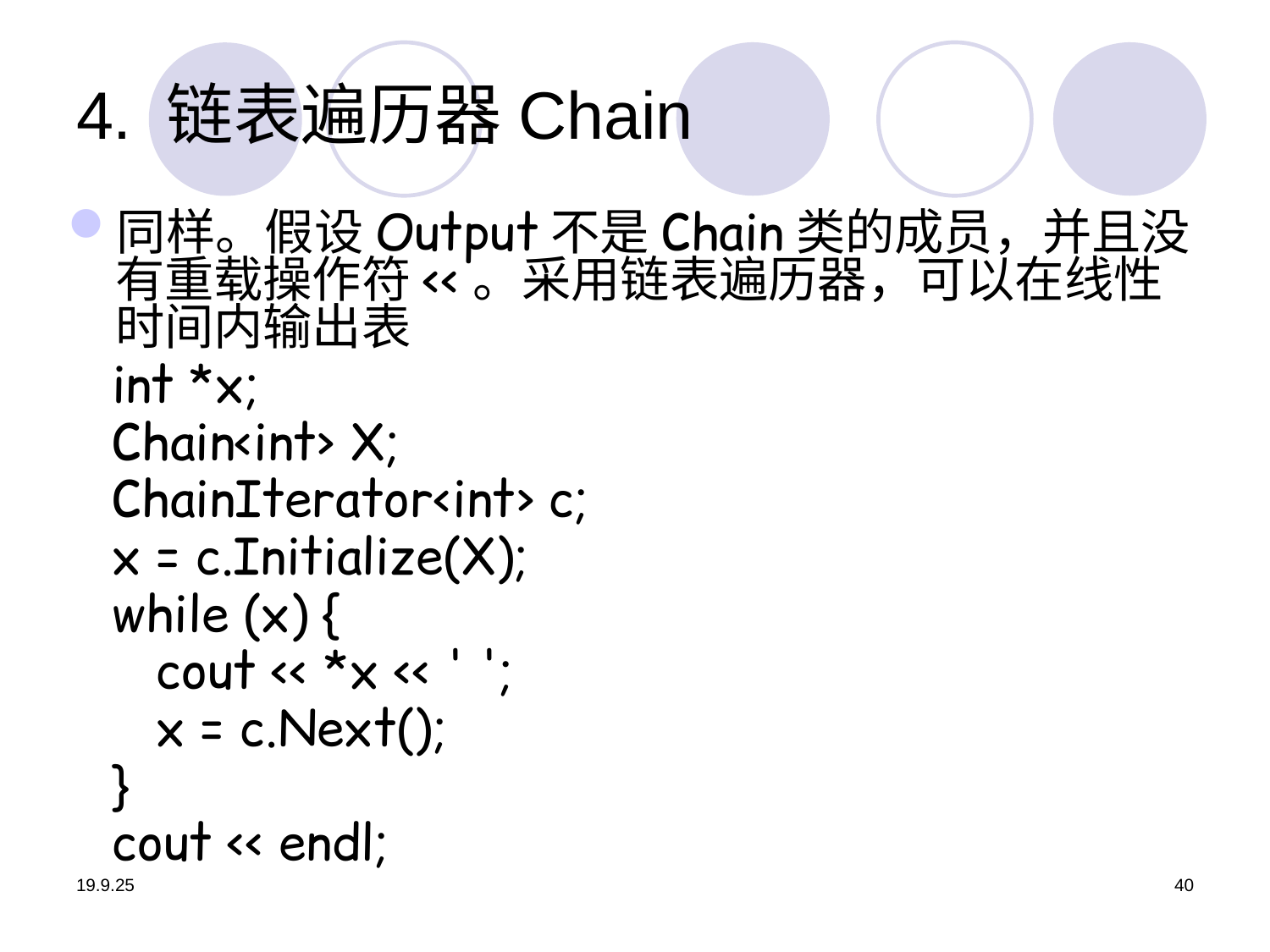

# 4. 链表遍历器Chain
同样。假设Output不是Chain类的成员，并且没有重载操作符<<。采用链表遍历器，可以在线性时间内输出表
   int *x;
   Chain<int> X;
   ChainIterator<int> c;
   x = c.Initialize(X);
   while (x) {
      cout << *x << ' ';
      x = c.Next();
   }
   cout << endl;
19.9.25
40